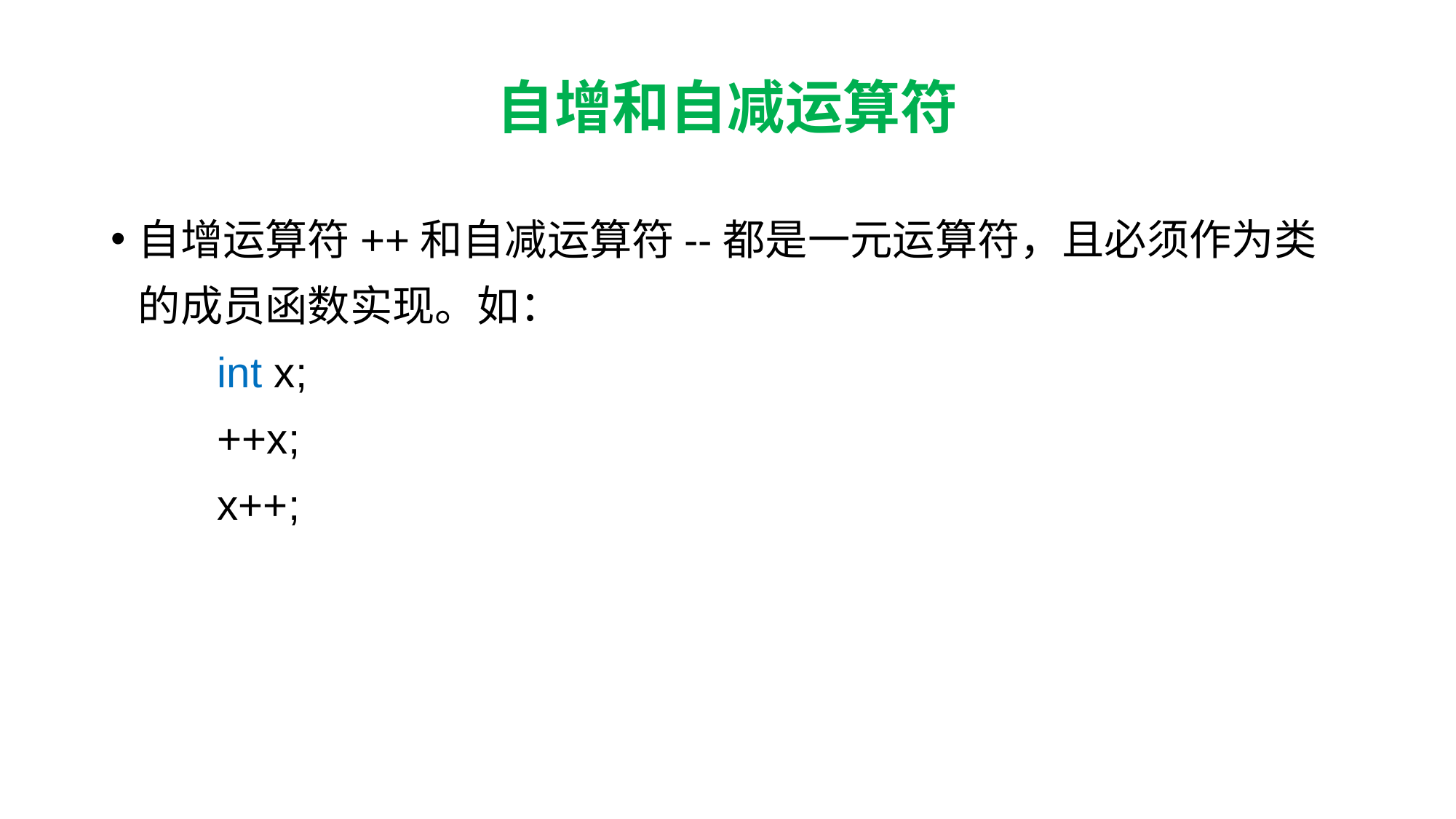

# 自增和自减运算符
自增运算符++和自减运算符--都是一元运算符，且必须作为类的成员函数实现。如：
         int x;
         ++x;
         x++;